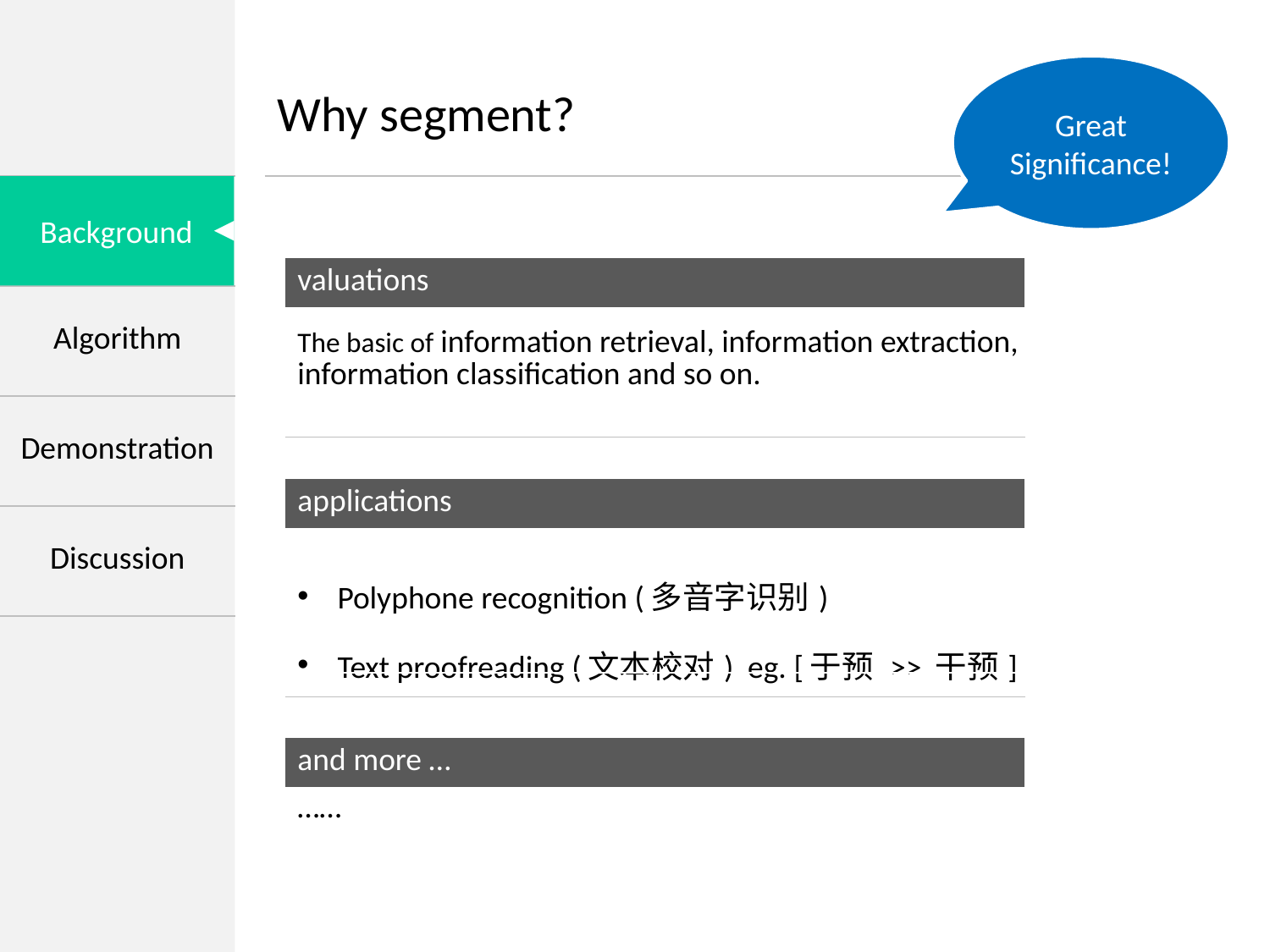

Great Significance!
Why segment?
| valuations |  |
| --- | --- |
| The basic of information retrieval, information extraction, information classification and so on. |  |
| applications |  |
| --- | --- |
| Polyphone recognition (多音字识别) Text proofreading (文本校对) eg. [于预 >> 干预] |  |
| and more … |  |
| --- | --- |
| …… |  |